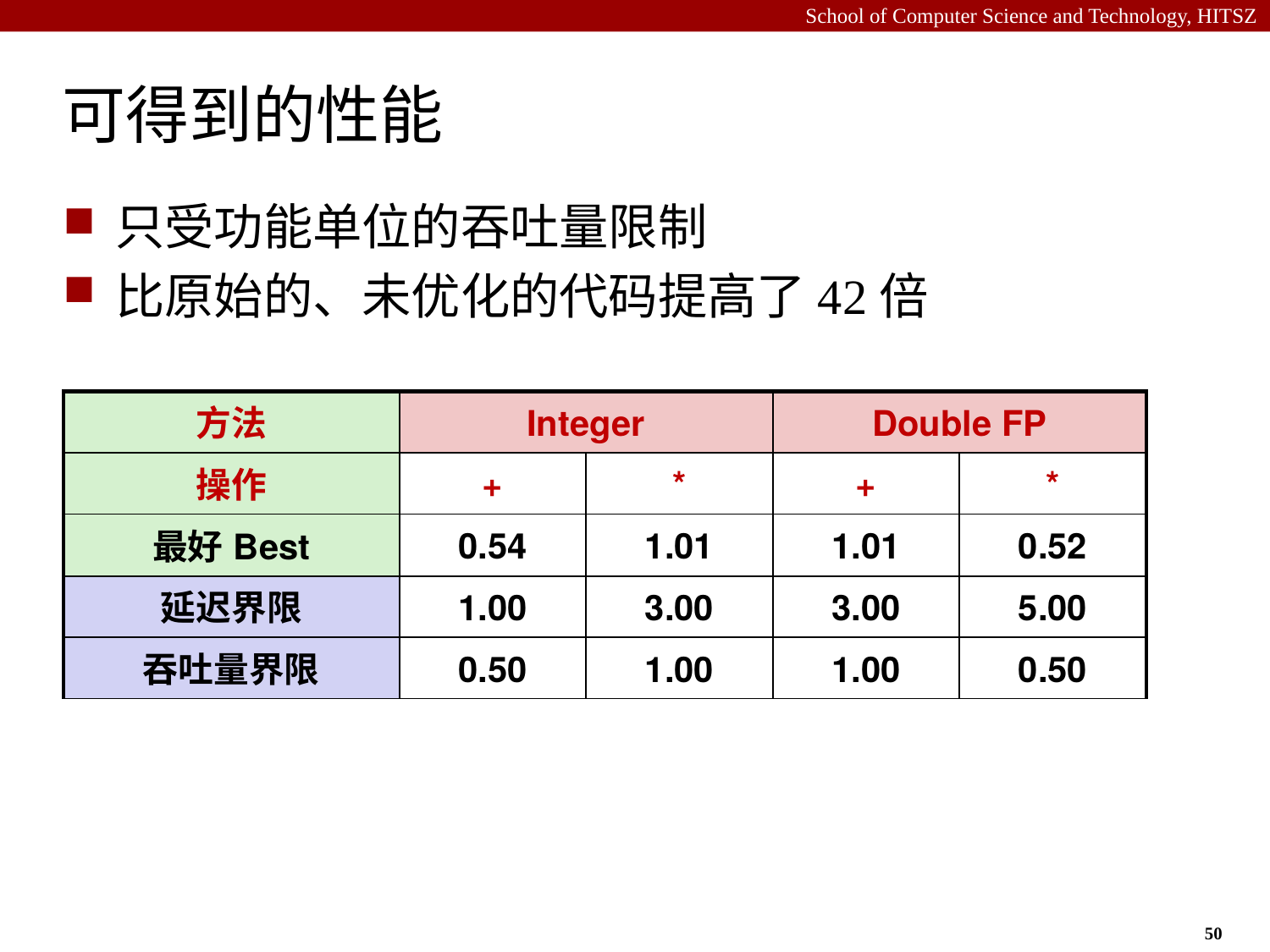

# 可得到的性能
只受功能单位的吞吐量限制
比原始的、未优化的代码提高了42倍

| 方法 | Integer |  | Double FP |  |
| --- | --- | --- | --- | --- |
| 操作 | + | \* | + | \* |
| 最好Best | 0.54 | 1.01 | 1.01 | 0.52 |
| 延迟界限 | 1.00 | 3.00 | 3.00 | 5.00 |
| 吞吐量界限 | 0.50 | 1.00 | 1.00 | 0.50 |